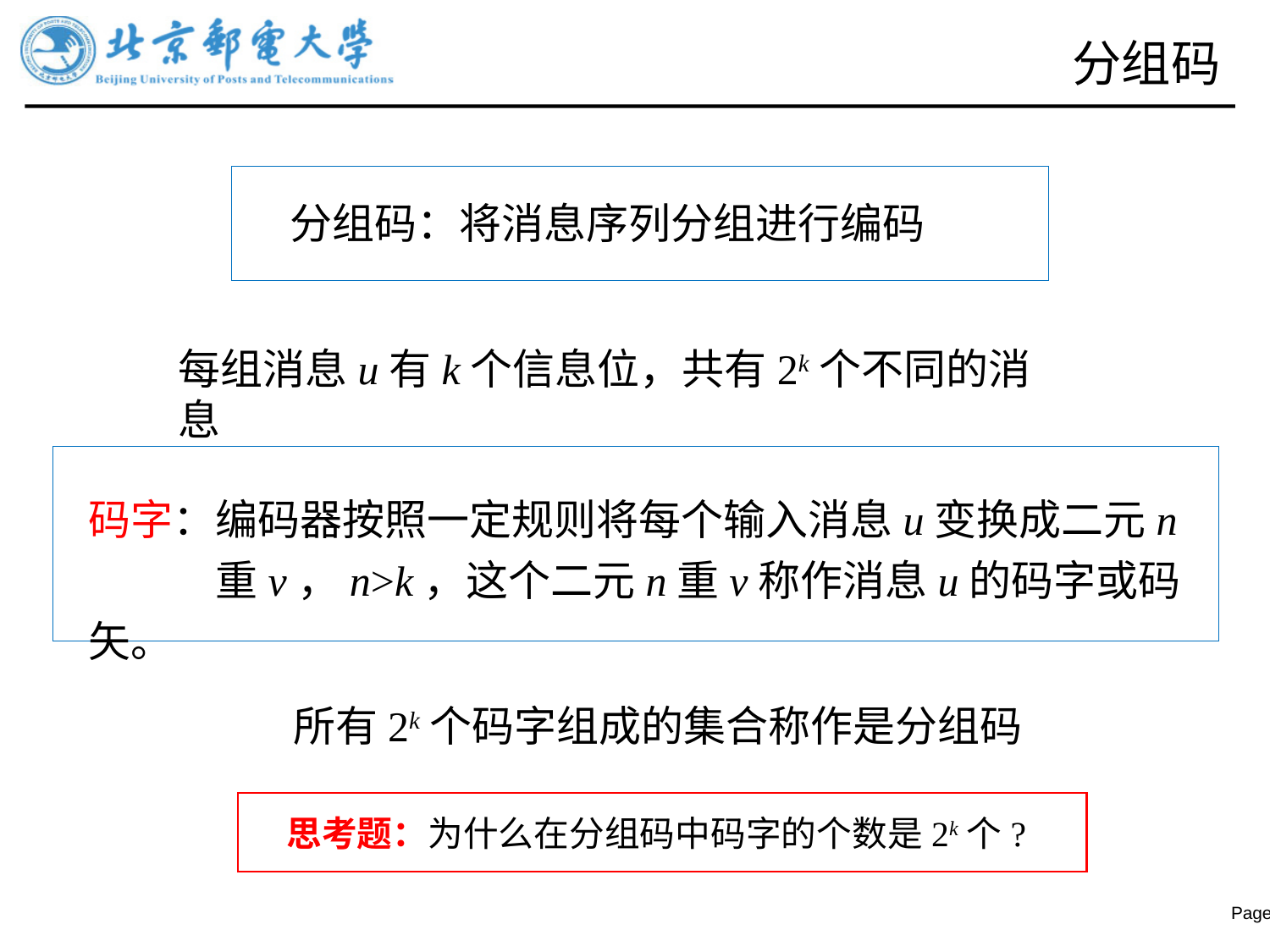

# 分组码

分组码：将消息序列分组进行编码
每组消息u有k个信息位，共有2k个不同的消息

码字：编码器按照一定规则将每个输入消息u变换成二元n	重v，n>k，这个二元n重v称作消息u的码字或码矢。
所有2k个码字组成的集合称作是分组码

思考题：为什么在分组码中码字的个数是2k个?